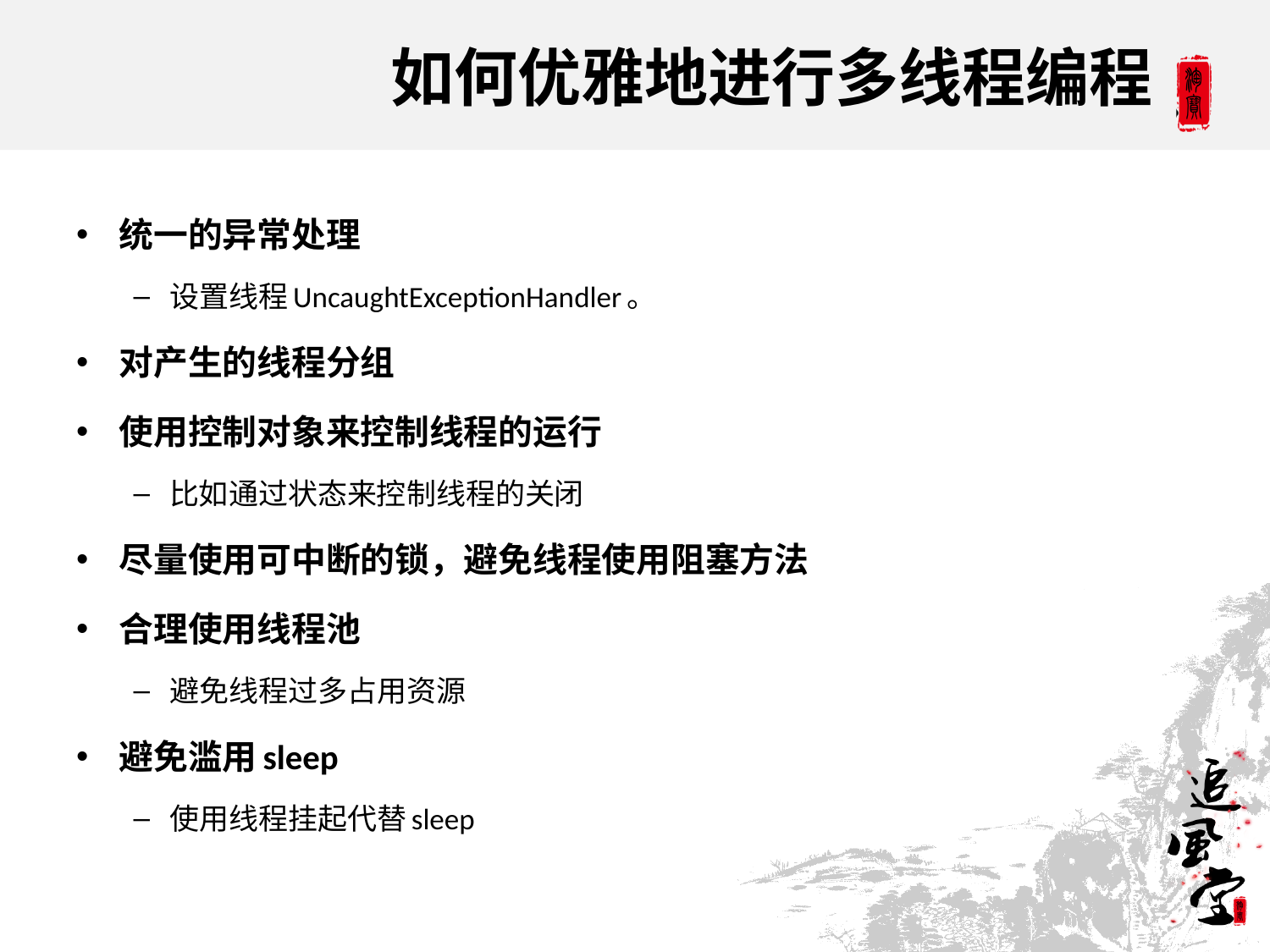

# 如何优雅地进行多线程编程
统一的异常处理
设置线程UncaughtExceptionHandler。
对产生的线程分组
使用控制对象来控制线程的运行
比如通过状态来控制线程的关闭
尽量使用可中断的锁，避免线程使用阻塞方法
合理使用线程池
避免线程过多占用资源
避免滥用sleep
使用线程挂起代替sleep